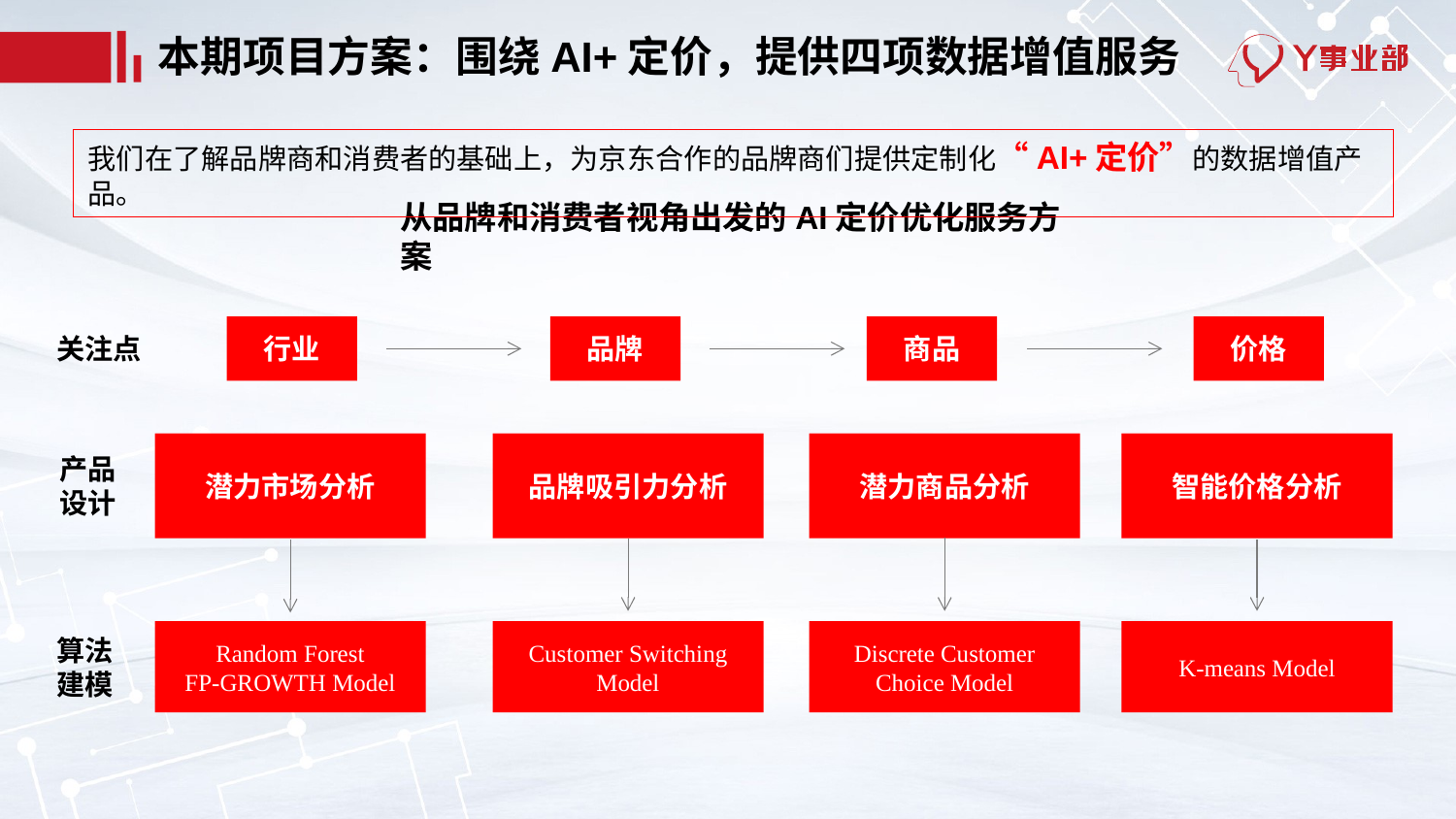

# 本期项目方案：围绕AI+定价，提供四项数据增值服务
我们在了解品牌商和消费者的基础上，为京东合作的品牌商们提供定制化“AI+定价”的数据增值产品。
从品牌和消费者视角出发的AI定价优化服务方案
价格
商品
品牌
行业
关注点
潜力市场分析
品牌吸引力分析
潜力商品分析
智能价格分析
产品
设计
Random Forest
FP-GROWTH Model
Customer Switching Model
Discrete Customer Choice Model
K-means Model
算法建模